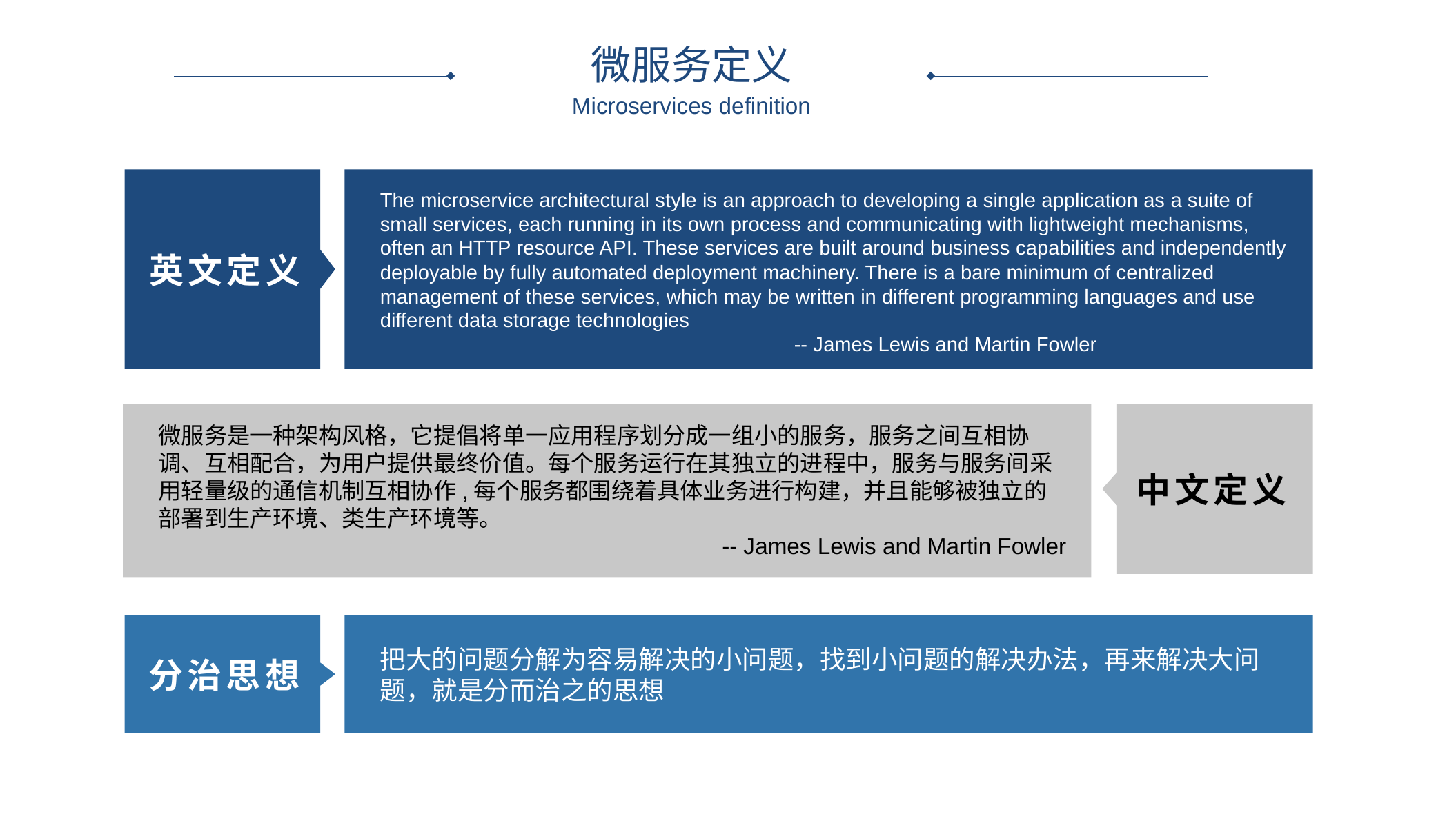

微服务定义
Microservices definition

The microservice architectural style is an approach to developing a single application as a suite of small services, each running in its own process and communicating with lightweight mechanisms, often an HTTP resource API. These services are built around business capabilities and independently deployable by fully automated deployment machinery. There is a bare minimum of centralized management of these services, which may be written in different programming languages and use different data storage technologies
				-- James Lewis and Martin Fowler

英文定义

微服务是一种架构风格，它提倡将单一应用程序划分成一组小的服务，服务之间互相协调、互相配合，为用户提供最终价值。每个服务运行在其独立的进程中，服务与服务间采用轻量级的通信机制互相协作,每个服务都围绕着具体业务进行构建，并且能够被独立的部署到生产环境、类生产环境等。
			-- James Lewis and Martin Fowler
中文定义

把大的问题分解为容易解决的小问题，找到小问题的解决办法，再来解决大问题，就是分而治之的思想
分治思想